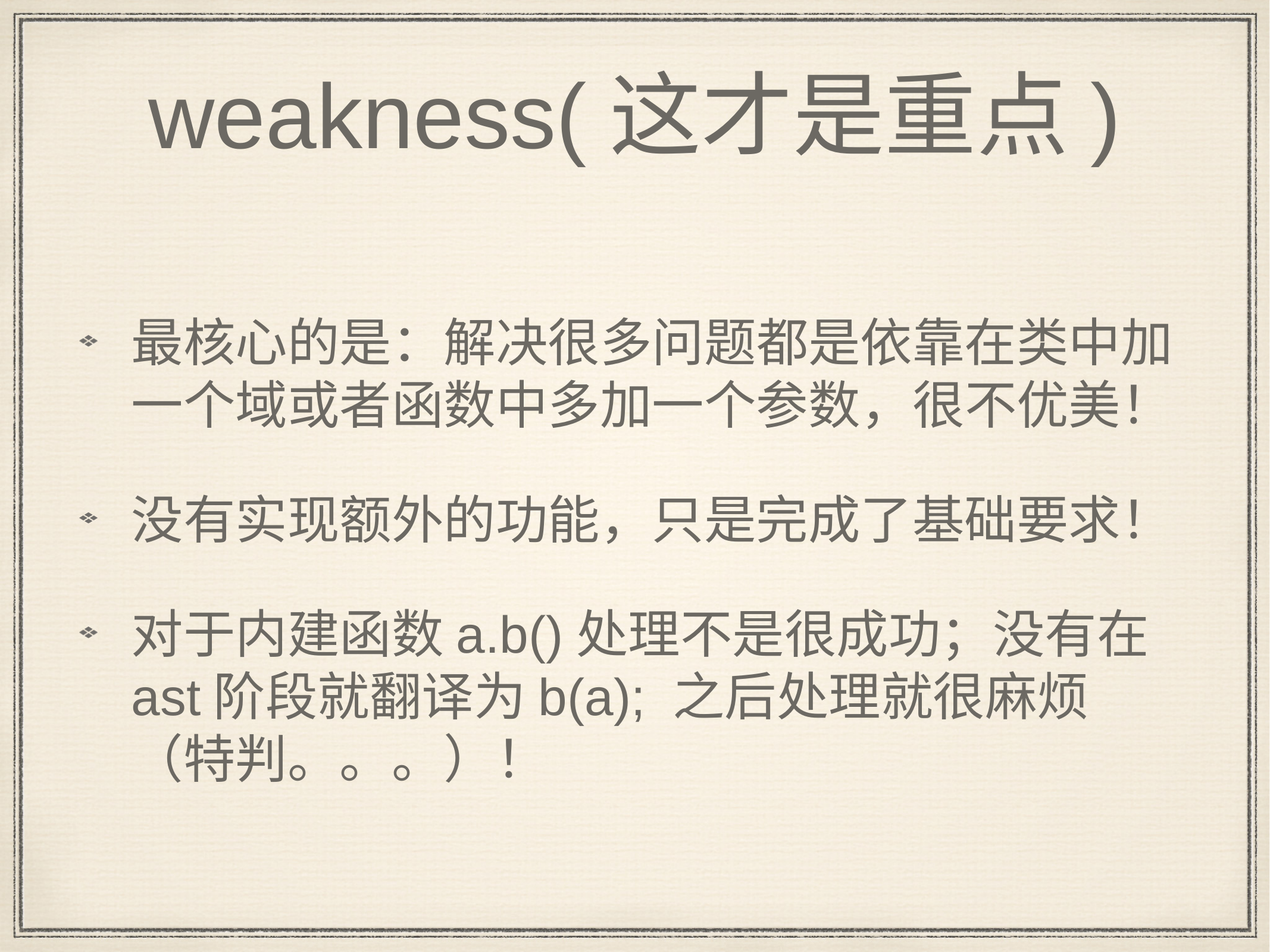

# weakness(这才是重点)
最核心的是：解决很多问题都是依靠在类中加一个域或者函数中多加一个参数，很不优美！
没有实现额外的功能，只是完成了基础要求！
对于内建函数a.b()处理不是很成功；没有在ast阶段就翻译为b(a); 之后处理就很麻烦（特判。。。）！